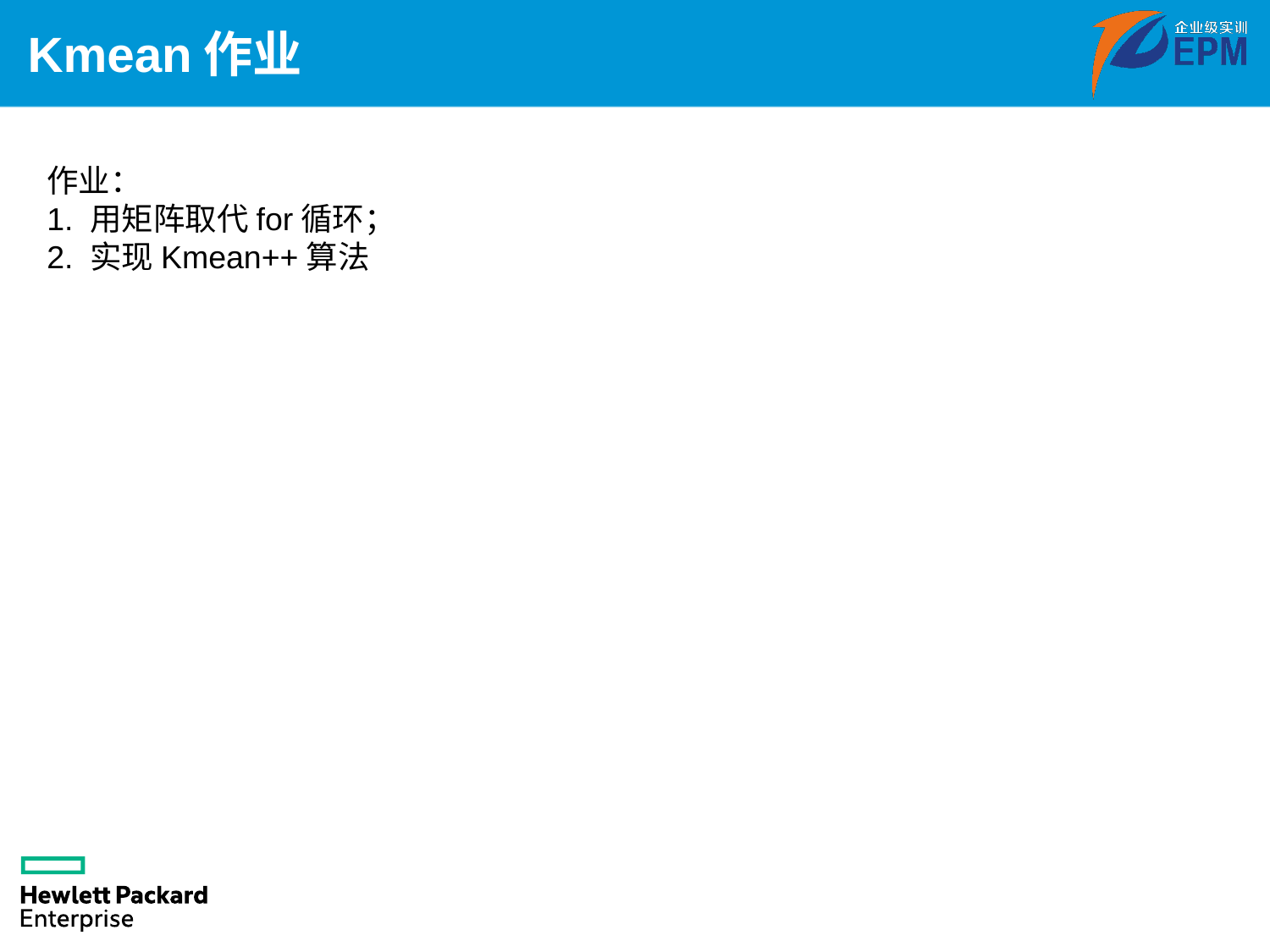

# Kmean作业
作业：
1. 用矩阵取代for循环；
2. 实现Kmean++算法